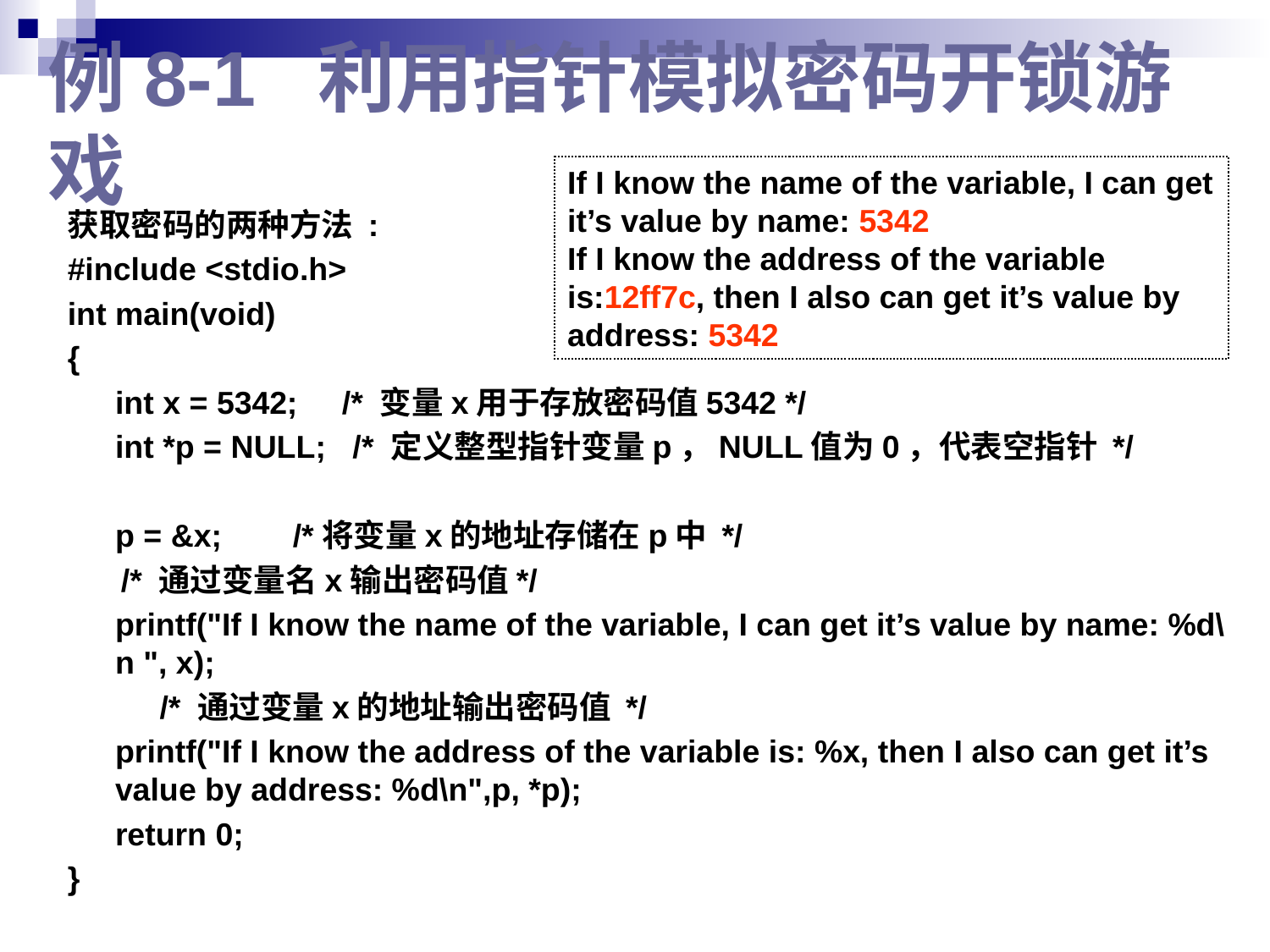

# 例8-1  利用指针模拟密码开锁游戏
If I know the name of the variable, I can get it’s value by name: 5342
If I know the address of the variable is:12ff7c, then I also can get it’s value by address: 5342
获取密码的两种方法 :
#include <stdio.h>
int main(void)
{
	int x = 5342;     /* 变量x用于存放密码值5342 */
	int *p = NULL;   /* 定义整型指针变量p，NULL值为0，代表空指针 */

 	p = &x;        /*将变量x的地址存储在p中 */
      /* 通过变量名x输出密码值*/
	printf("If I know the name of the variable, I can get it’s value by name: %d\n ", x);
	     /* 通过变量x的地址输出密码值 */
	printf("If I know the address of the variable is: %x, then I also can get it’s value by address: %d\n",p, *p);
 	return 0;
}